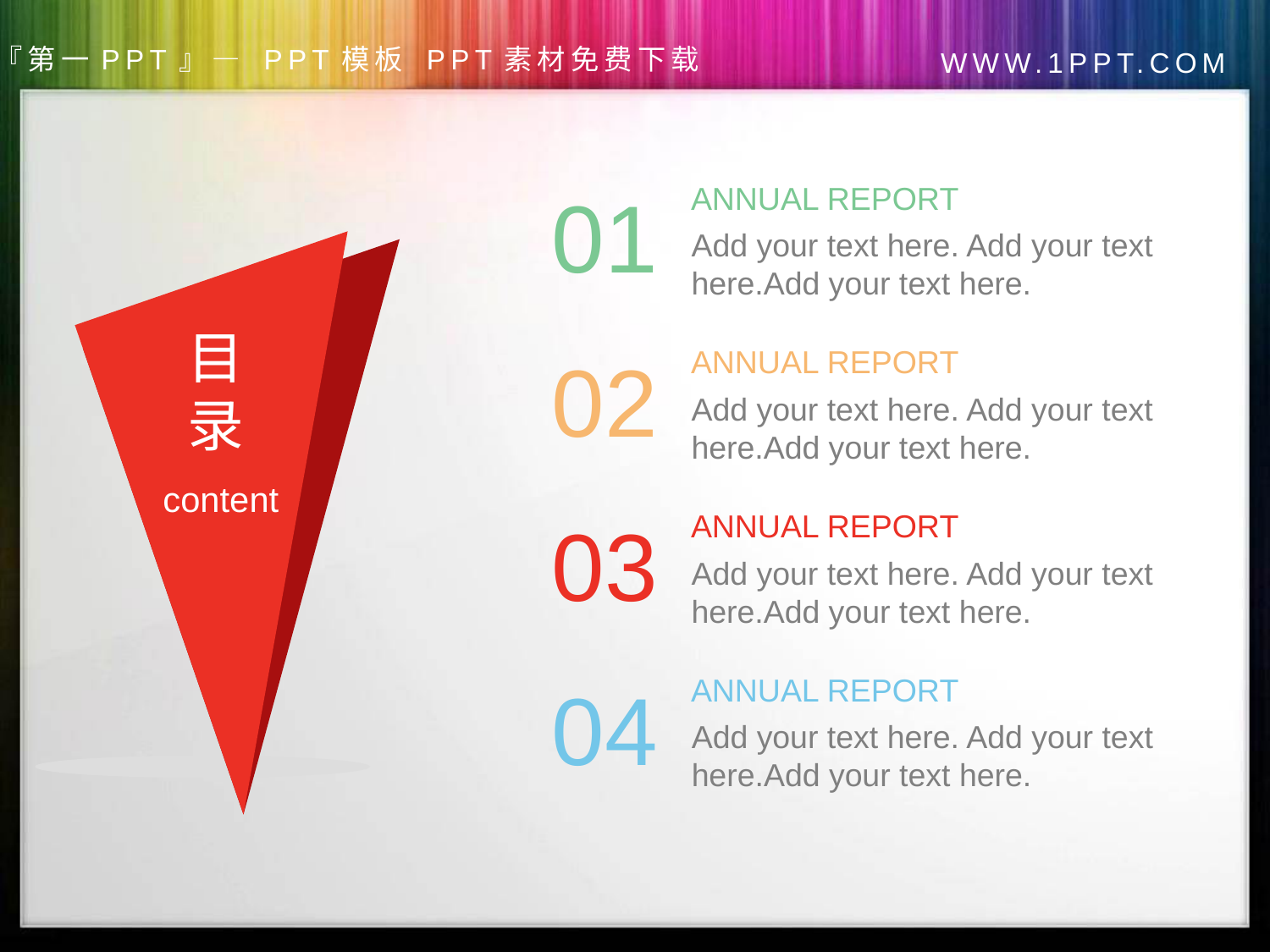

01
ANNUAL REPORT
Add your text here. Add your text here.Add your text here.

目录
02
ANNUAL REPORT
Add your text here. Add your text here.Add your text here.
content
03
ANNUAL REPORT
Add your text here. Add your text here.Add your text here.
04
ANNUAL REPORT
Add your text here. Add your text here.Add your text here.